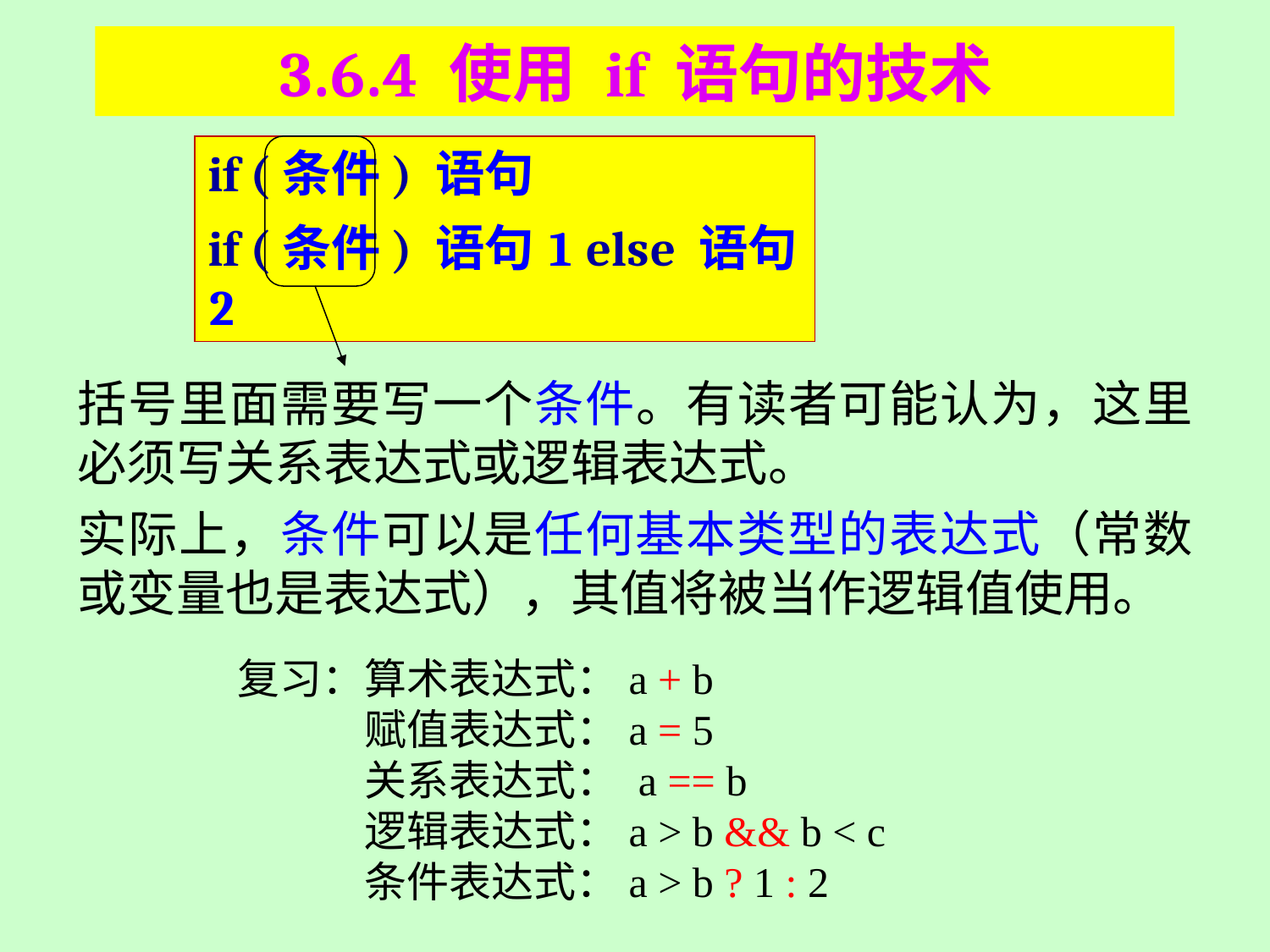

# 3.6.4 使用 if 语句的技术
if (条件) 语句
if (条件) 语句1 else 语句2

括号里面需要写一个条件。有读者可能认为，这里必须写关系表达式或逻辑表达式。
实际上，条件可以是任何基本类型的表达式（常数或变量也是表达式），其值将被当作逻辑值使用。
复习：算术表达式：a + b
赋值表达式：a = 5
关系表达式： a == b
逻辑表达式：a > b && b < c
条件表达式：a > b ? 1 : 2
30